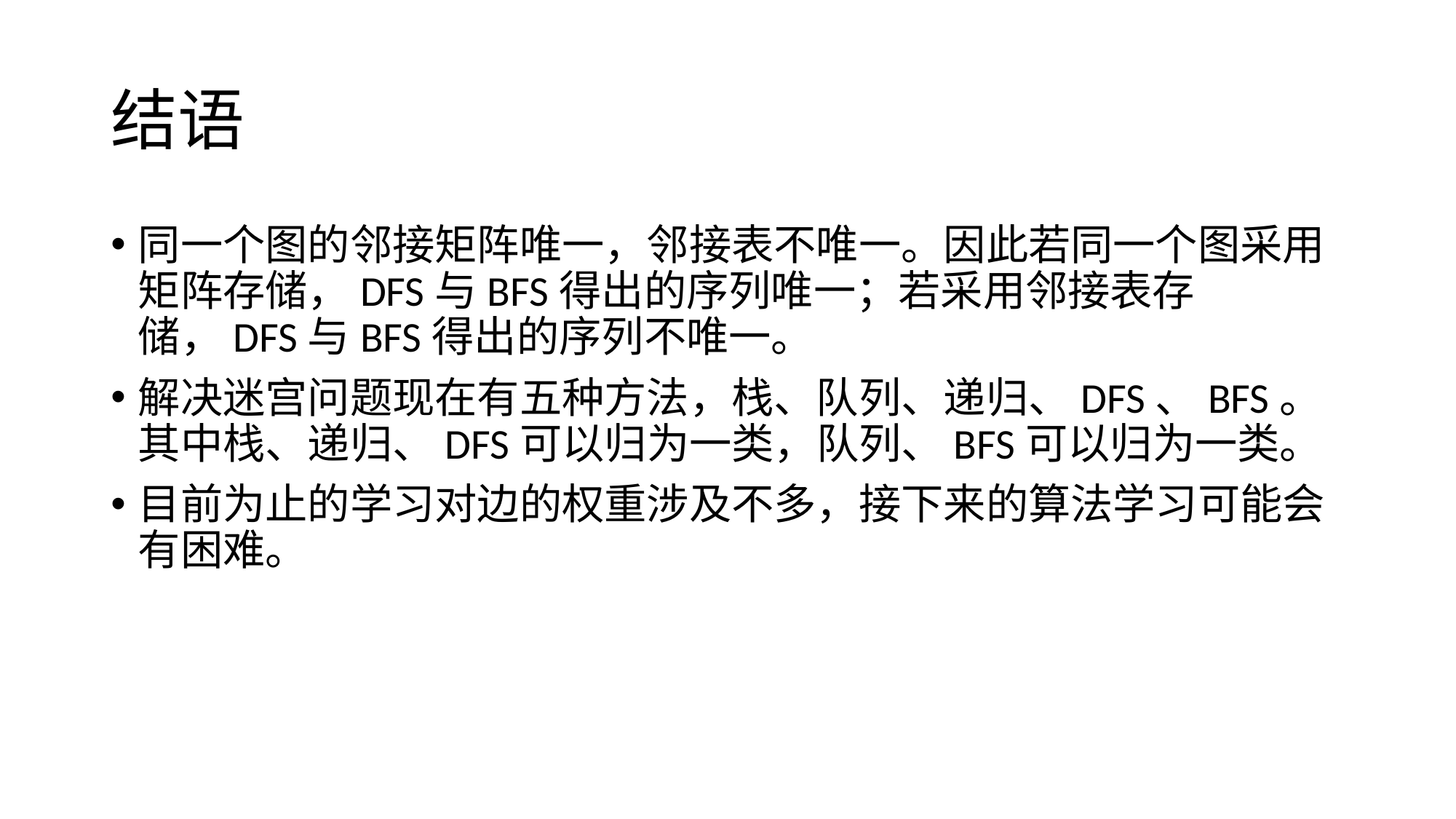

# 结语
同一个图的邻接矩阵唯一，邻接表不唯一。因此若同一个图采用矩阵存储，DFS与BFS得出的序列唯一；若采用邻接表存储，DFS与BFS得出的序列不唯一。
解决迷宫问题现在有五种方法，栈、队列、递归、DFS、BFS。其中栈、递归、DFS可以归为一类，队列、BFS可以归为一类。
目前为止的学习对边的权重涉及不多，接下来的算法学习可能会有困难。